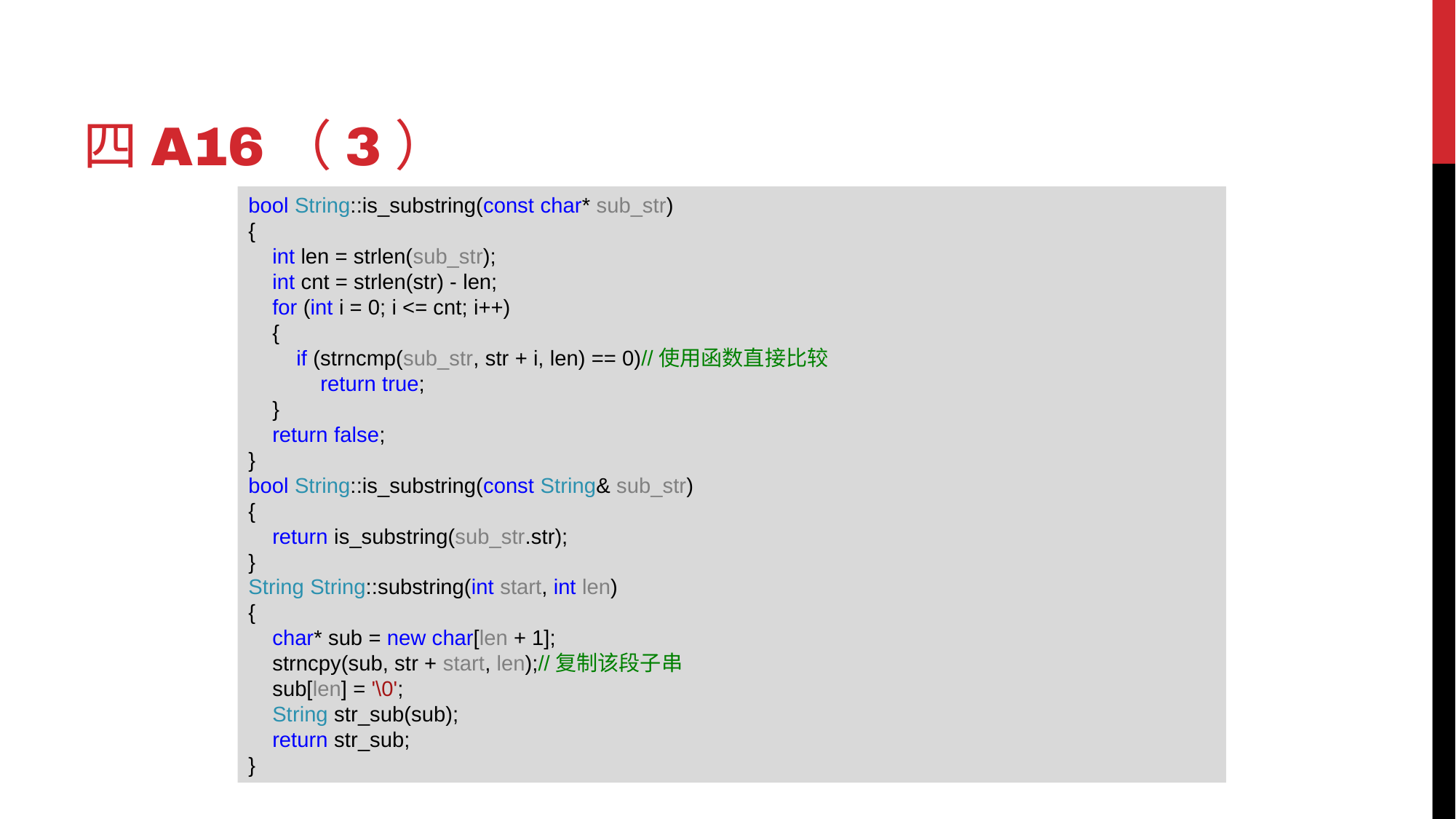

# 四a16（3）
bool String::is_substring(const char* sub_str)
{
    int len = strlen(sub_str);
    int cnt = strlen(str) - len;
    for (int i = 0; i <= cnt; i++)
    {
        if (strncmp(sub_str, str + i, len) == 0)//使用函数直接比较
            return true;
    }
    return false;
}
bool String::is_substring(const String& sub_str)
{
    return is_substring(sub_str.str);
}
String String::substring(int start, int len)
{
    char* sub = new char[len + 1];
    strncpy(sub, str + start, len);//复制该段子串
    sub[len] = '\0';
    String str_sub(sub);
    return str_sub;
}